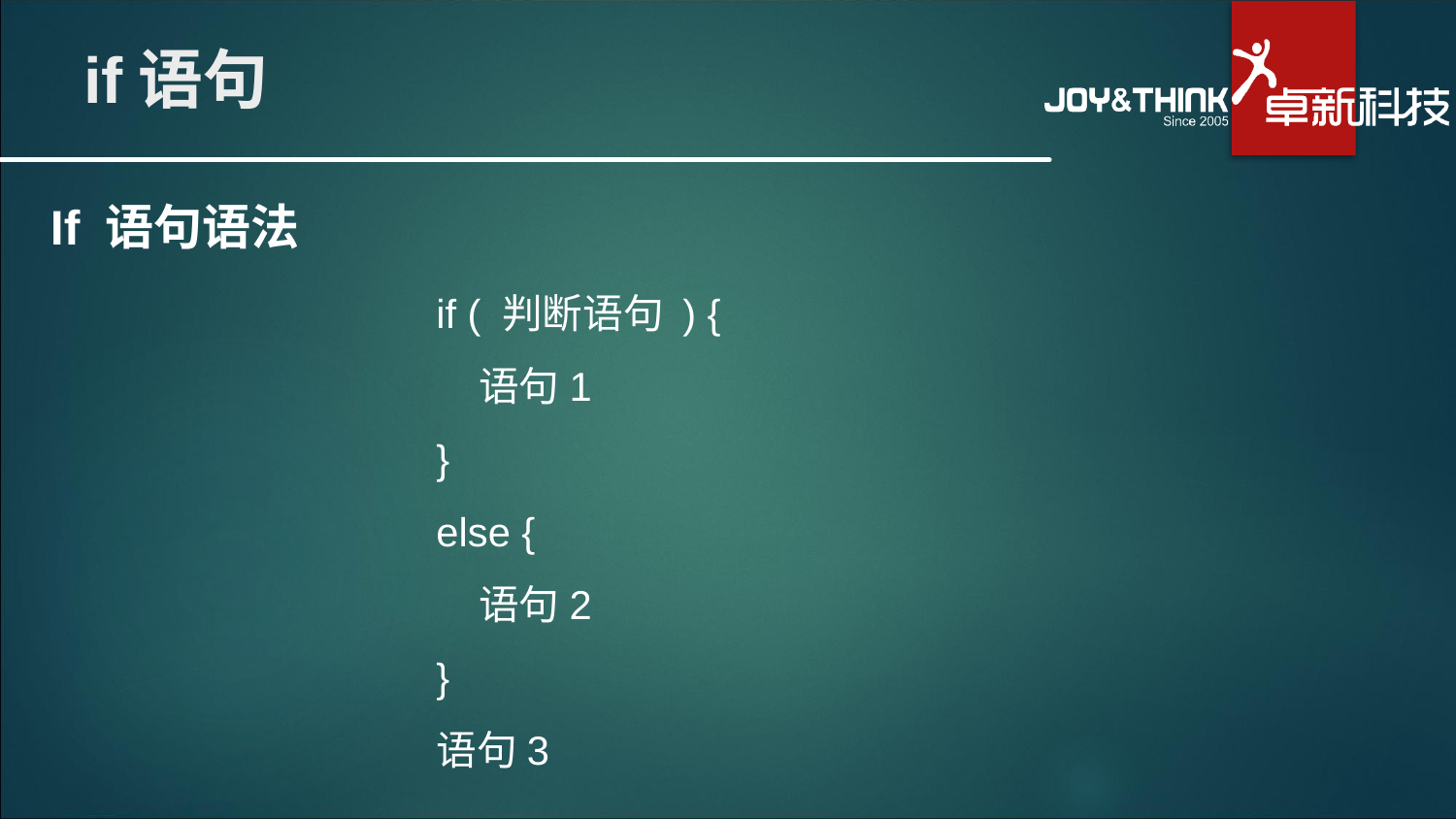

# if语句
If 语句语法
if ( 判断语句 ) {
	语句1
}
else {
	语句2
}
语句3